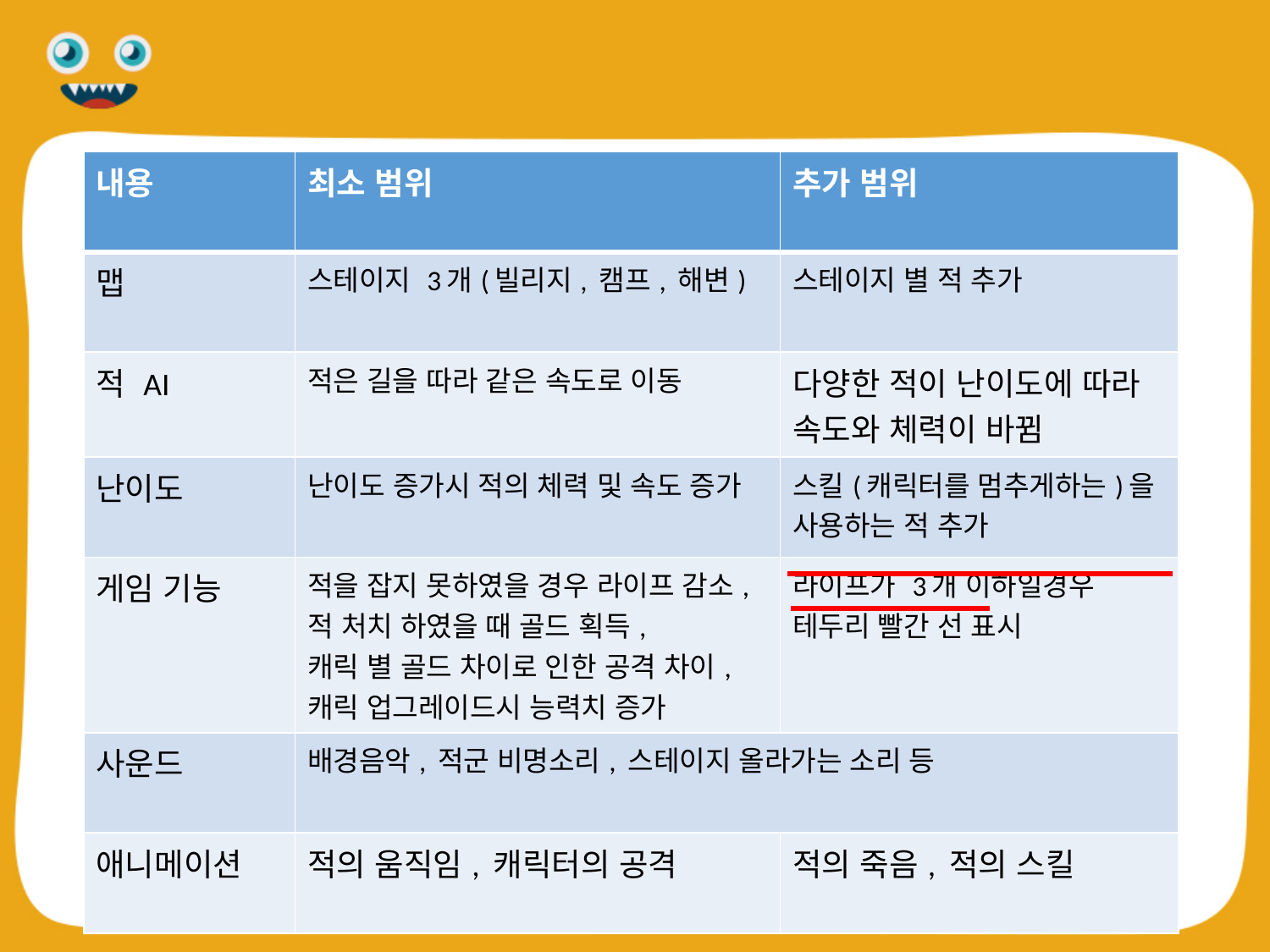

# 2. 개발 범위
| 내용 | 최소 범위 | 추가 범위 |
| --- | --- | --- |
| 맵 | 스테이지 3개(빌리지, 캠프, 해변) | 스테이지 별 적 추가 |
| 적 AI | 적은 길을 따라 같은 속도로 이동 | 다양한 적이 난이도에 따라 속도와 체력이 바뀜 |
| 난이도 | 난이도 증가시 적의 체력 및 속도 증가 | 스킬(캐릭터를 멈추게하는)을 사용하는 적 추가 |
| 게임 기능 | 적을 잡지 못하였을 경우 라이프 감소, 적 처치 하였을 때 골드 획득, 캐릭 별 골드 차이로 인한 공격 차이, 캐릭 업그레이드시 능력치 증가 | 라이프가 3개 이하일경우 테두리 빨간 선 표시 |
| 사운드 | 배경음악, 적군 비명소리, 스테이지 올라가는 소리 등 |  |
| 애니메이션 | 적의 움직임, 캐릭터의 공격 | 적의 죽음, 적의 스킬 |